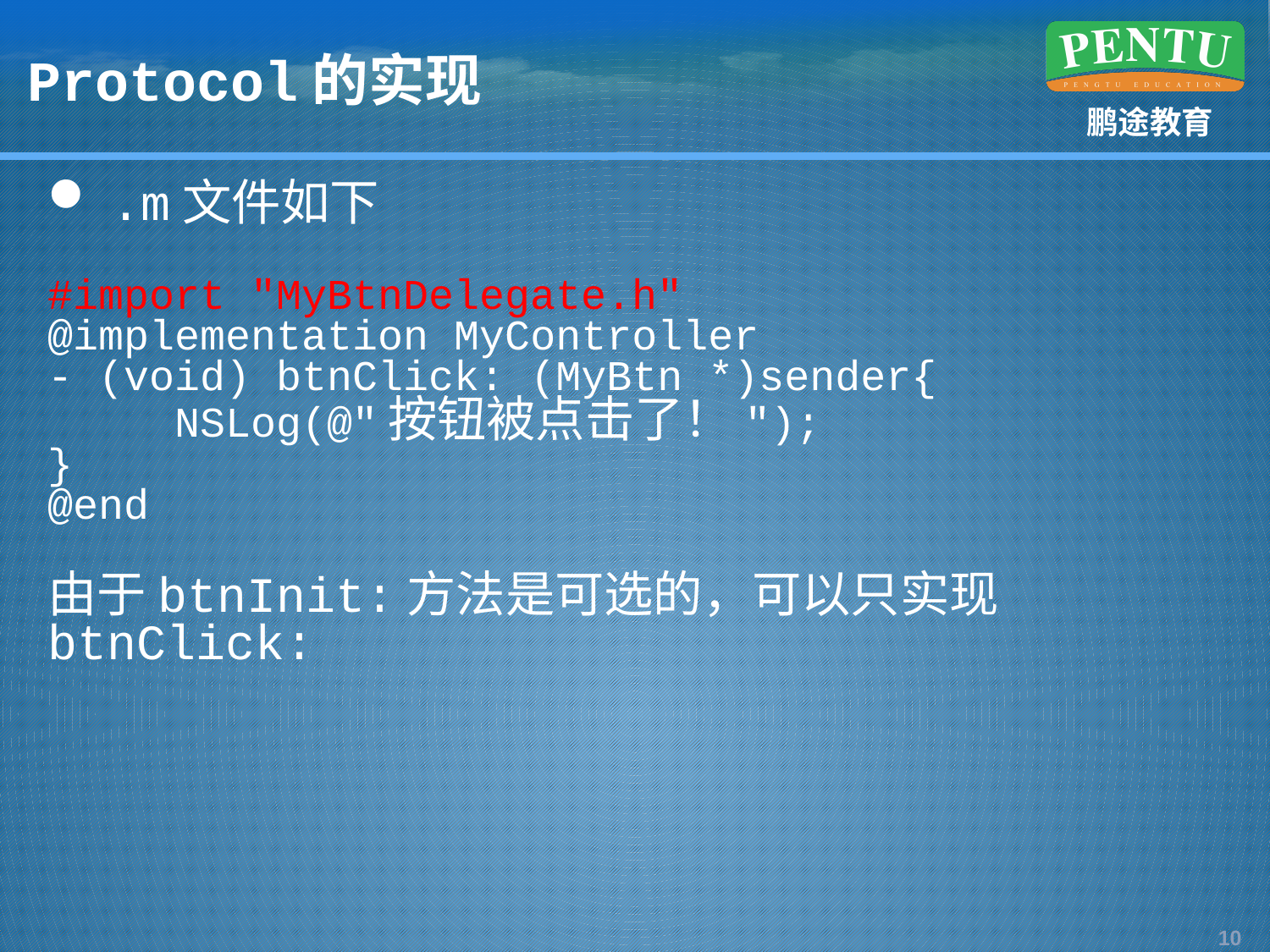

# Protocol的实现
.m文件如下

#import "MyBtnDelegate.h"
@implementation MyController
- (void) btnClick: (MyBtn *)sender{
	NSLog(@"按钮被点击了！");
}
@end

由于btnInit:方法是可选的，可以只实现btnClick:

10